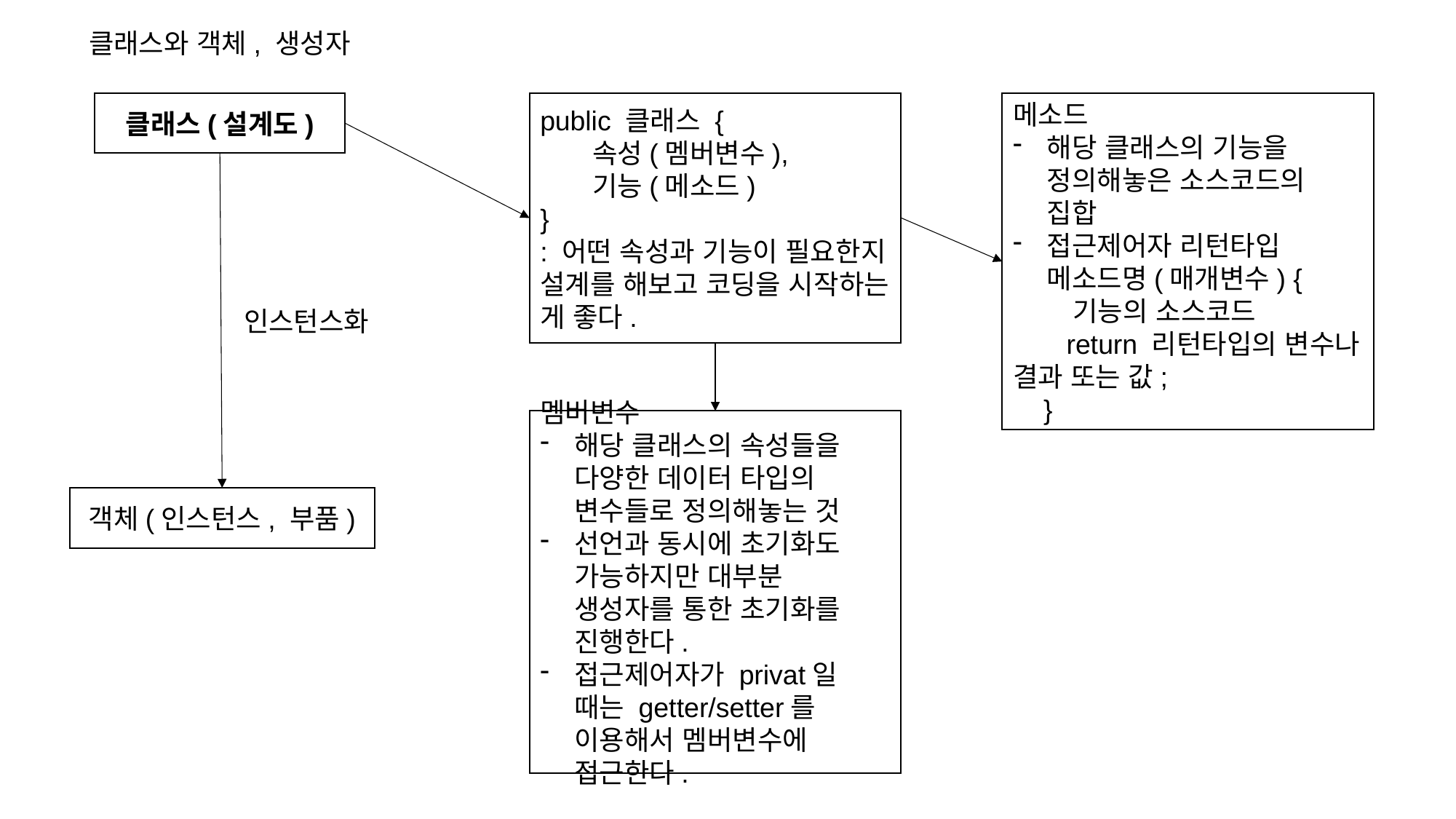

클래스와 객체, 생성자
클래스(설계도)
public 클래스 {
      속성(멤버변수),
      기능(메소드)
}
: 어떤 속성과 기능이 필요한지 설계를 해보고 코딩을 시작하는 게 좋다.
메소드
해당 클래스의 기능을 정의해놓은 소스코드의 집합
접근제어자 리턴타입 메소드명(매개변수) {
       기능의 소스코드
       return 리턴타입의 변수나 결과 또는 값;
    }
인스턴스화
멤버변수
해당 클래스의 속성들을 다양한 데이터 타입의 변수들로 정의해놓는 것
선언과 동시에 초기화도 가능하지만 대부분 생성자를 통한 초기화를 진행한다.
접근제어자가 privat일 때는 getter/setter를 이용해서 멤버변수에 접근한다.
객체(인스턴스, 부품)